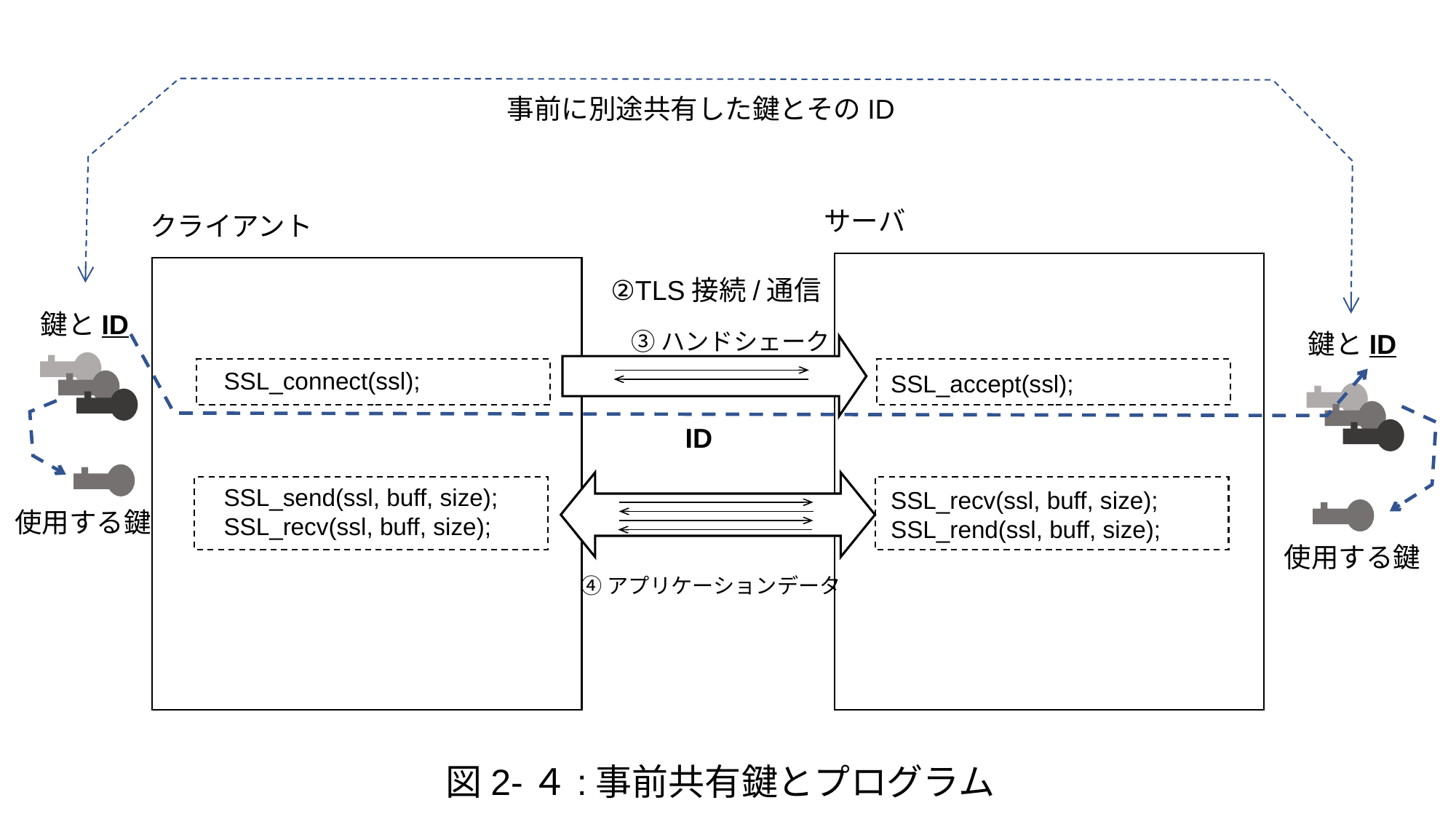

事前に別途共有した鍵とそのID

    SSL_connect(ssl);

    SSL_send(ssl, buff, size);
    SSL_recv(ssl, buff, size);

    SSL_accept(ssl);

    SSL_recv(ssl, buff, size);
    SSL_rend(ssl, buff, size);

サーバ
クライアント

②TLS接続/通信
鍵とID
③ハンドシェーク
鍵とID

ID

使用する鍵
使用する鍵
④アプリケーションデータ
図2-４:事前共有鍵とプログラム